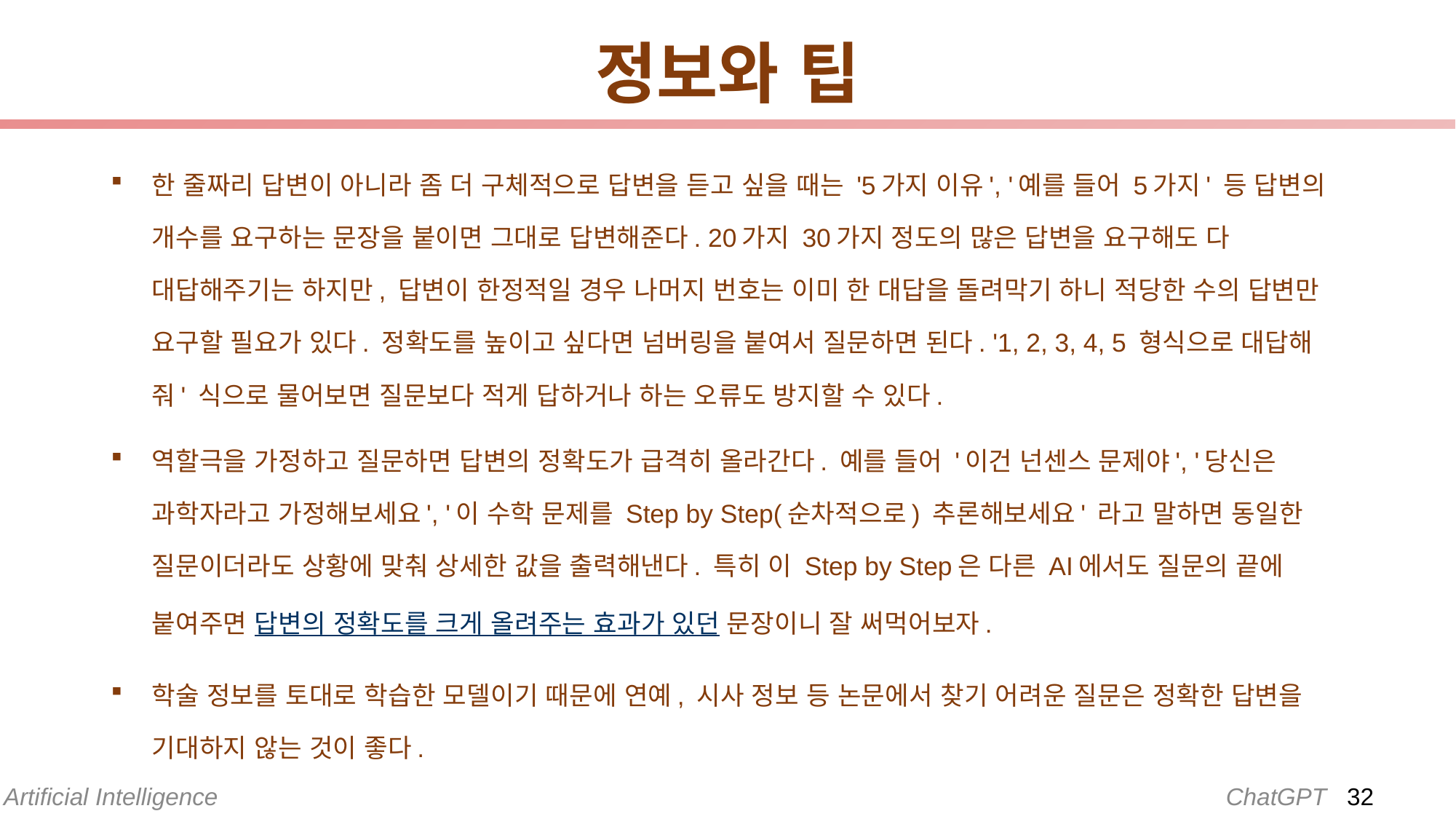

# 정보와 팁
한 줄짜리 답변이 아니라 좀 더 구체적으로 답변을 듣고 싶을 때는 '5가지 이유', '예를 들어 5가지' 등 답변의 개수를 요구하는 문장을 붙이면 그대로 답변해준다. 20가지 30가지 정도의 많은 답변을 요구해도 다 대답해주기는 하지만, 답변이 한정적일 경우 나머지 번호는 이미 한 대답을 돌려막기 하니 적당한 수의 답변만 요구할 필요가 있다. 정확도를 높이고 싶다면 넘버링을 붙여서 질문하면 된다. '1, 2, 3, 4, 5 형식으로 대답해줘' 식으로 물어보면 질문보다 적게 답하거나 하는 오류도 방지할 수 있다.
역할극을 가정하고 질문하면 답변의 정확도가 급격히 올라간다. 예를 들어 '이건 넌센스 문제야', '당신은 과학자라고 가정해보세요', '이 수학 문제를 Step by Step(순차적으로) 추론해보세요' 라고 말하면 동일한 질문이더라도 상황에 맞춰 상세한 값을 출력해낸다. 특히 이 Step by Step은 다른 AI에서도 질문의 끝에 붙여주면 답변의 정확도를 크게 올려주는 효과가 있던 문장이니 잘 써먹어보자.
학술 정보를 토대로 학습한 모델이기 때문에 연예, 시사 정보 등 논문에서 찾기 어려운 질문은 정확한 답변을 기대하지 않는 것이 좋다.